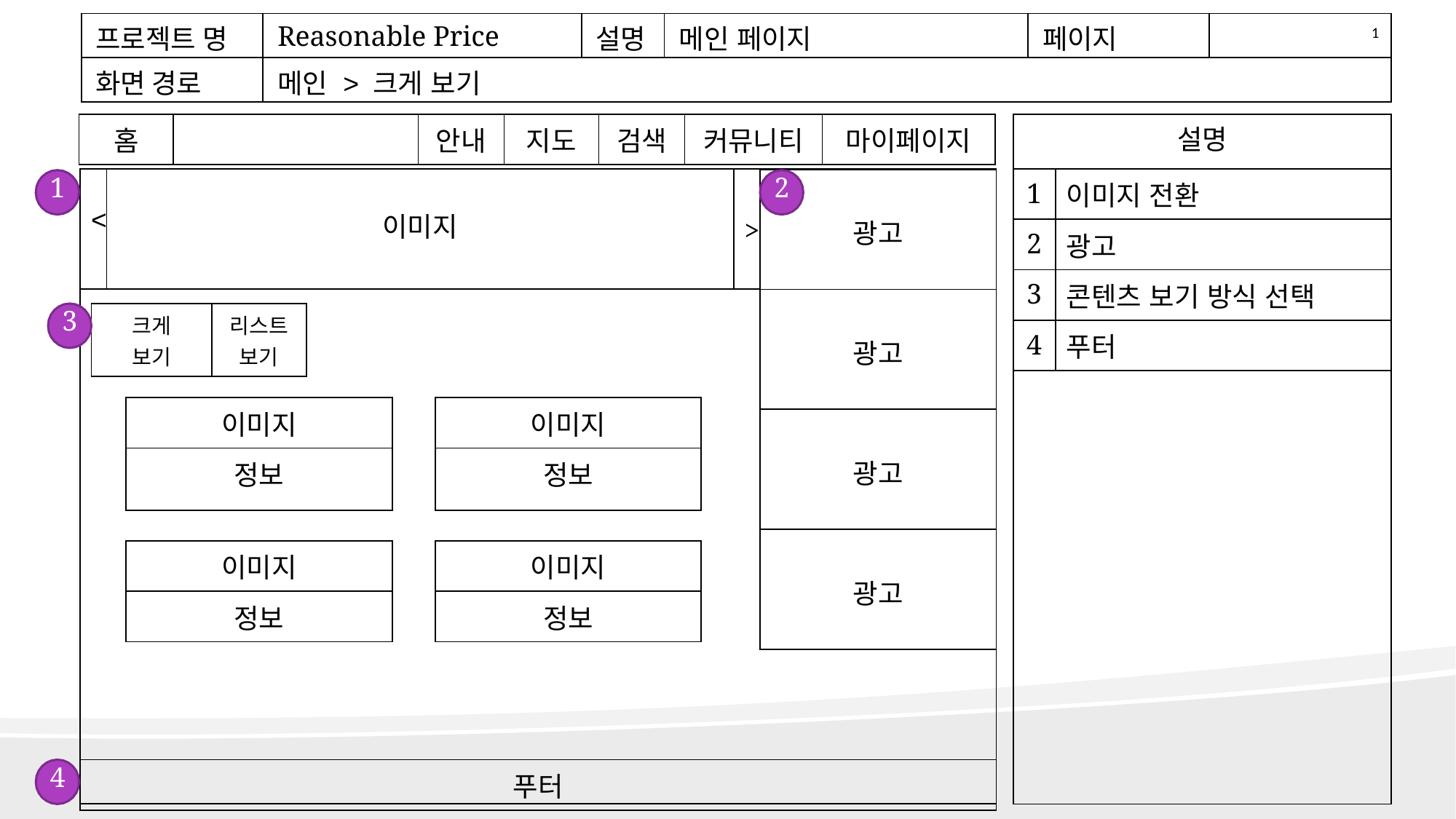

| 프로젝트 명 | Reasonable Price | 설명 | 메인 페이지 | 페이지 | 1 |
| --- | --- | --- | --- | --- | --- |
| 화면 경로 | 메인 > 크게 보기 |  |  |  |  |
| 설명 |
| --- |
| 홈 |  | 안내 | 지도 | 검색 | 커뮤니티 | 마이페이지 |
| --- | --- | --- | --- | --- | --- | --- |
| 1 | 이미지 전환 |
| --- | --- |
| 2 | 광고 |
| 3 | 콘텐츠 보기 방식 선택 |
| 4 | 푸터 |
| < | 이미지 | > |
| --- | --- | --- |
|  |
| --- |
| 광고 |
| --- |
| 광고 |
| 광고 |
| 광고 |
1

2

3

| 크게 보기 | 리스트 보기 |
| --- | --- |
| 이미지 |  | 이미지 |
| --- | --- | --- |
| 정보 |  | 정보 |
| 이미지 |  | 이미지 |
| --- | --- | --- |
| 정보 |  | 정보 |
4

| 푸터 |
| --- |